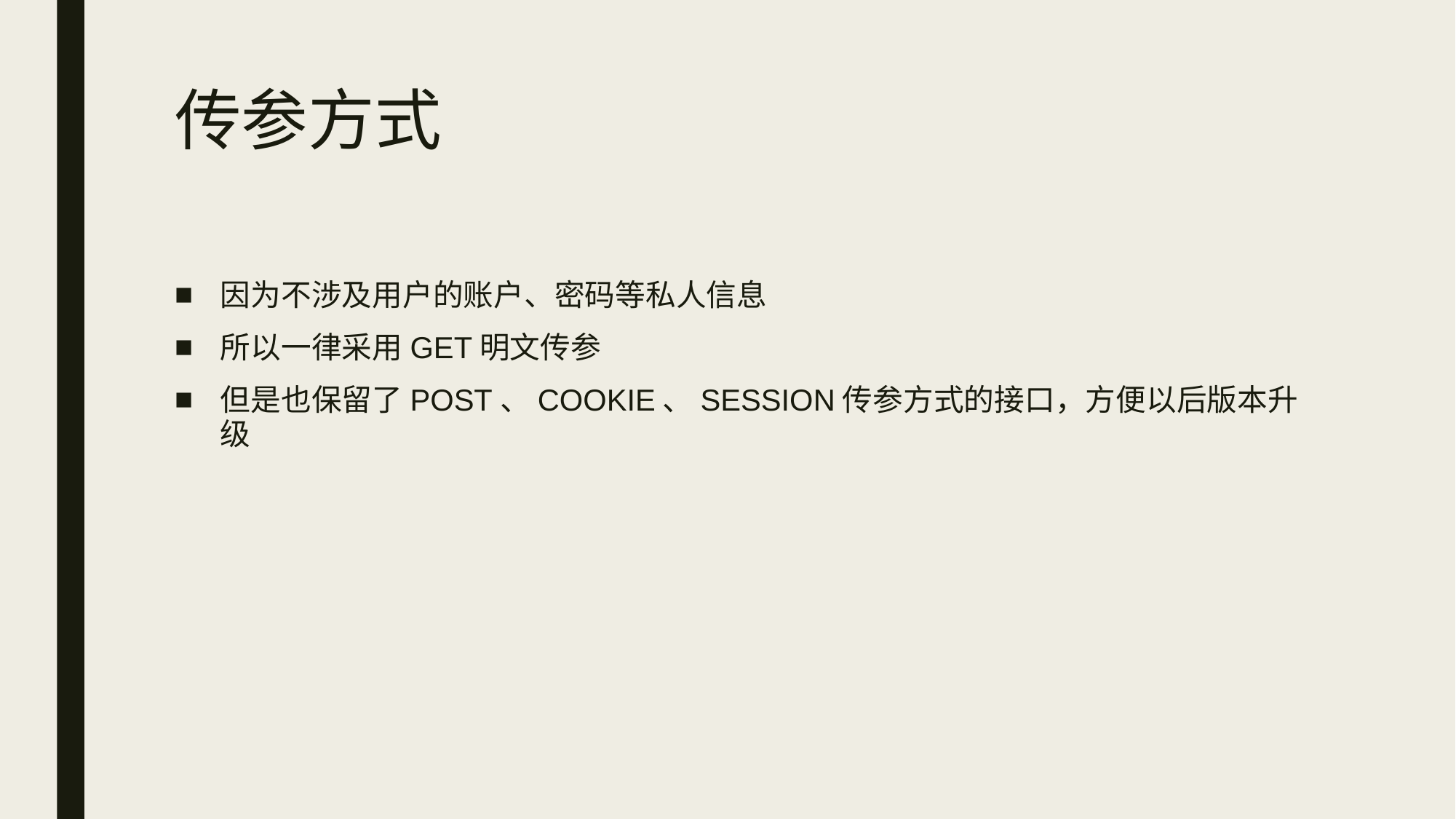

# 传参方式
因为不涉及用户的账户、密码等私人信息
所以一律采用GET明文传参
但是也保留了POST、COOKIE、SESSION传参方式的接口，方便以后版本升级